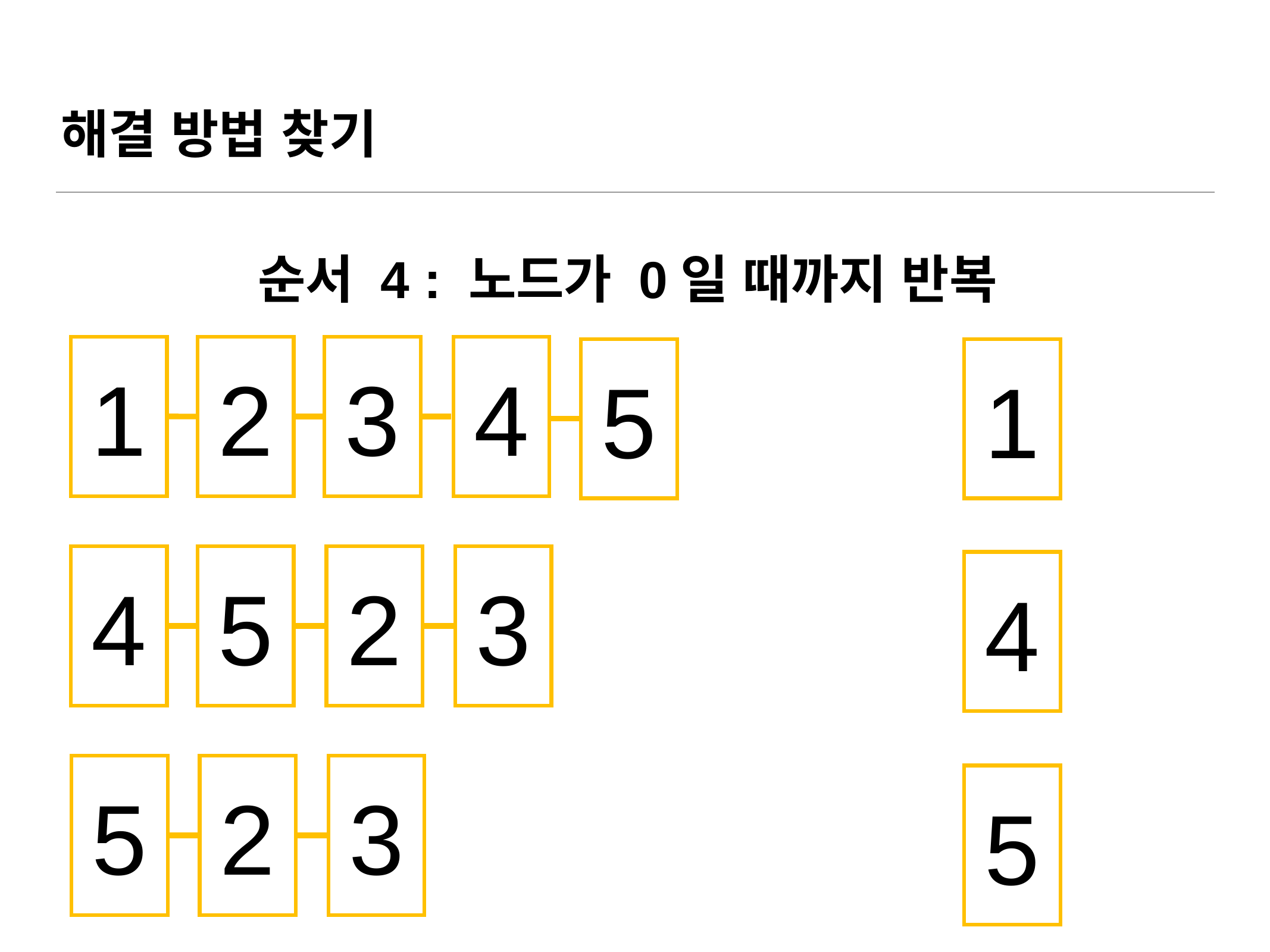

# 해결 방법 찾기
순서 4 : 노드가 0일 때까지 반복

1

2

3

4

5

1

4

5

2

3

4

5

2

3

5